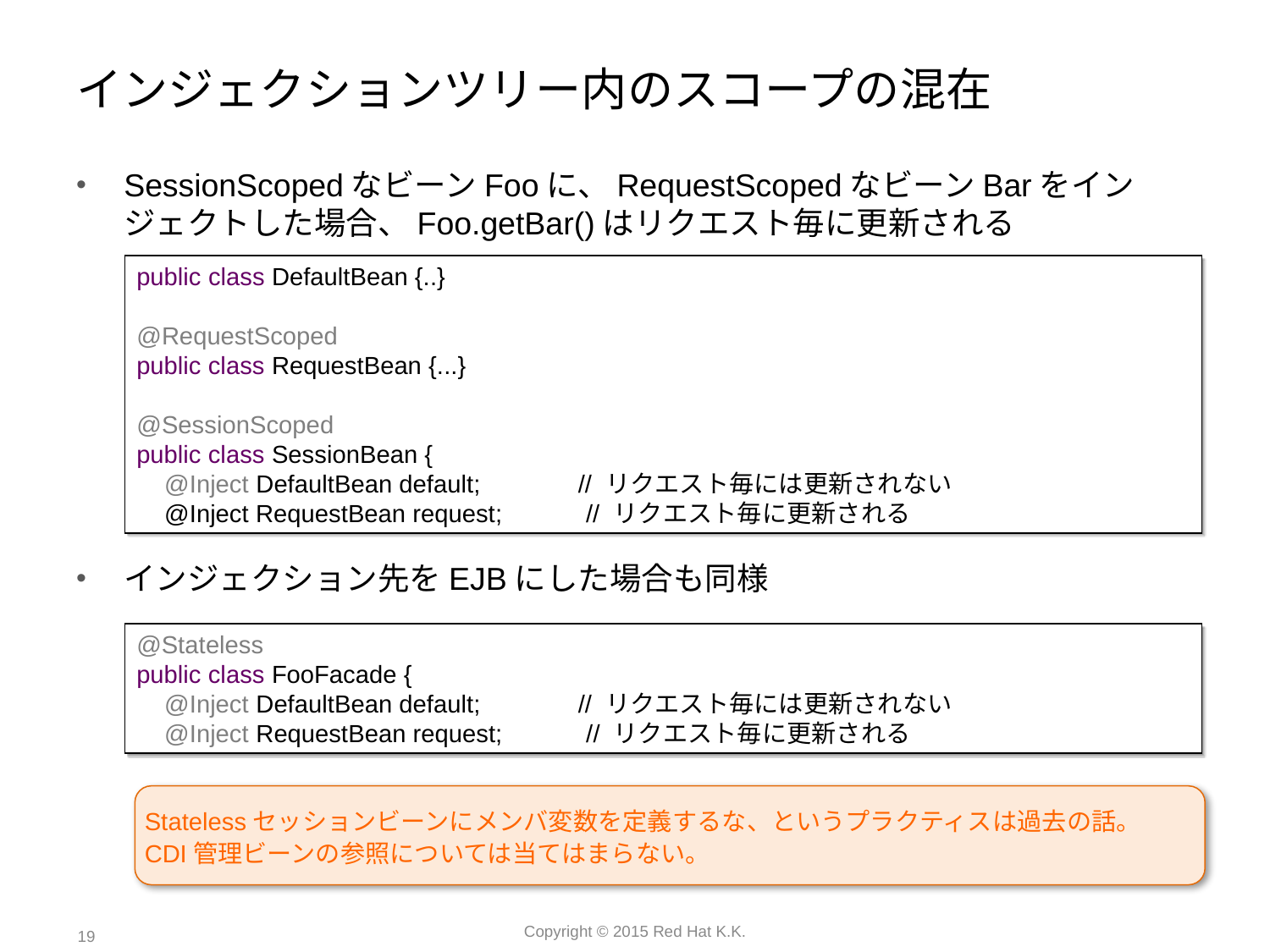

# インジェクションツリー内のスコープの混在
SessionScopedなビーンFooに、RequestScopedなビーンBarをインジェクトした場合、Foo.getBar()はリクエスト毎に更新される

インジェクション先をEJBにした場合も同様
public class DefaultBean {..}

@RequestScoped
public class RequestBean {...}

@SessionScoped
public class SessionBean {
    @Inject DefaultBean default;              // リクエスト毎には更新されない
    @Inject RequestBean request;            // リクエスト毎に更新される
@Stateless
public class FooFacade {
    @Inject DefaultBean default;              // リクエスト毎には更新されない
    @Inject RequestBean request;            // リクエスト毎に更新される
Statelessセッションビーンにメンバ変数を定義するな、というプラクティスは過去の話。
CDI管理ビーンの参照については当てはまらない。
19
Copyright © 2015 Red Hat K.K.